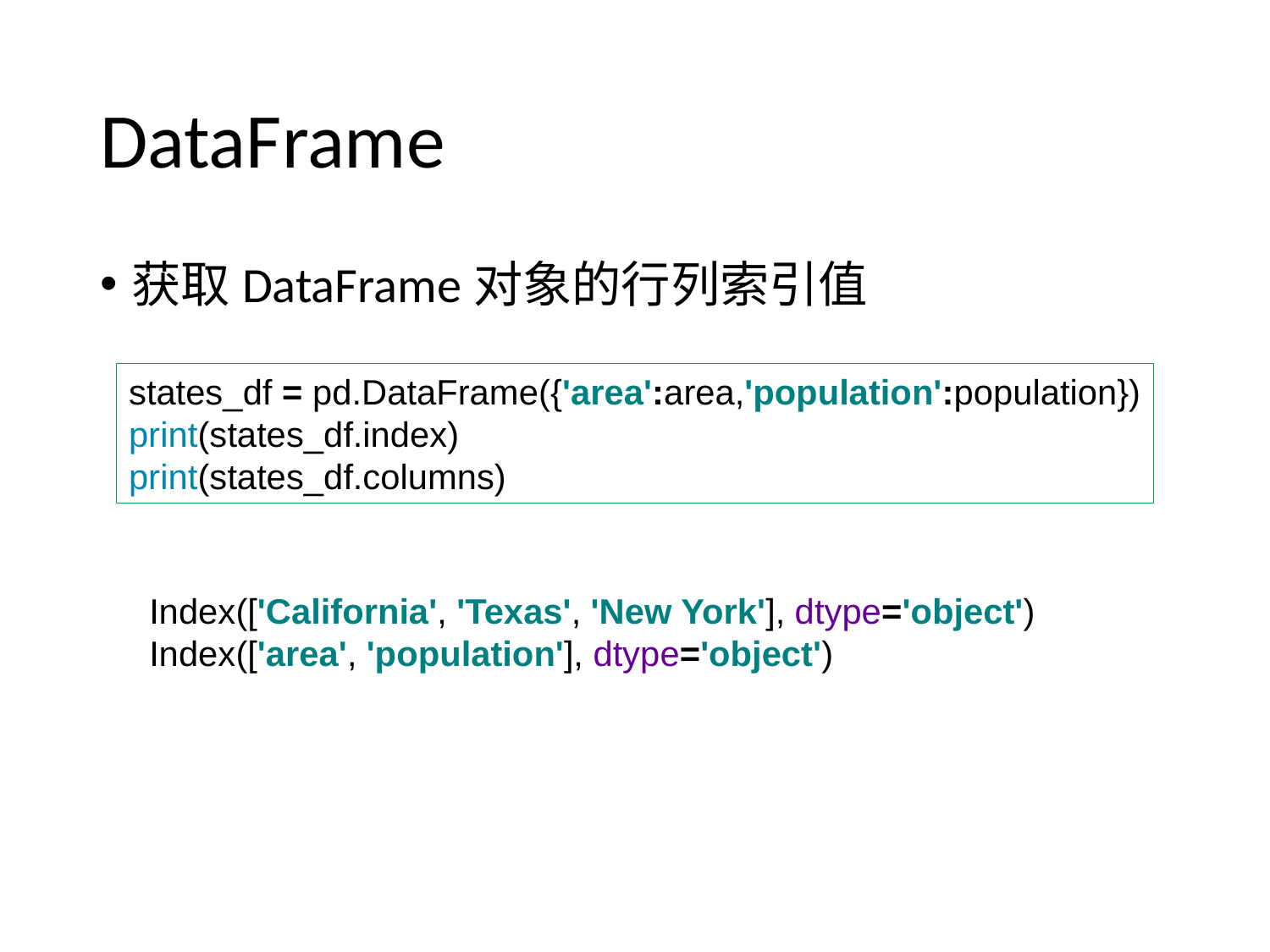

# DataFrame
获取DataFrame对象的行列索引值
states_df = pd.DataFrame({'area':area,'population':population})
print(states_df.index)
print(states_df.columns)
Index(['California', 'Texas', 'New York'], dtype='object')
Index(['area', 'population'], dtype='object')
17